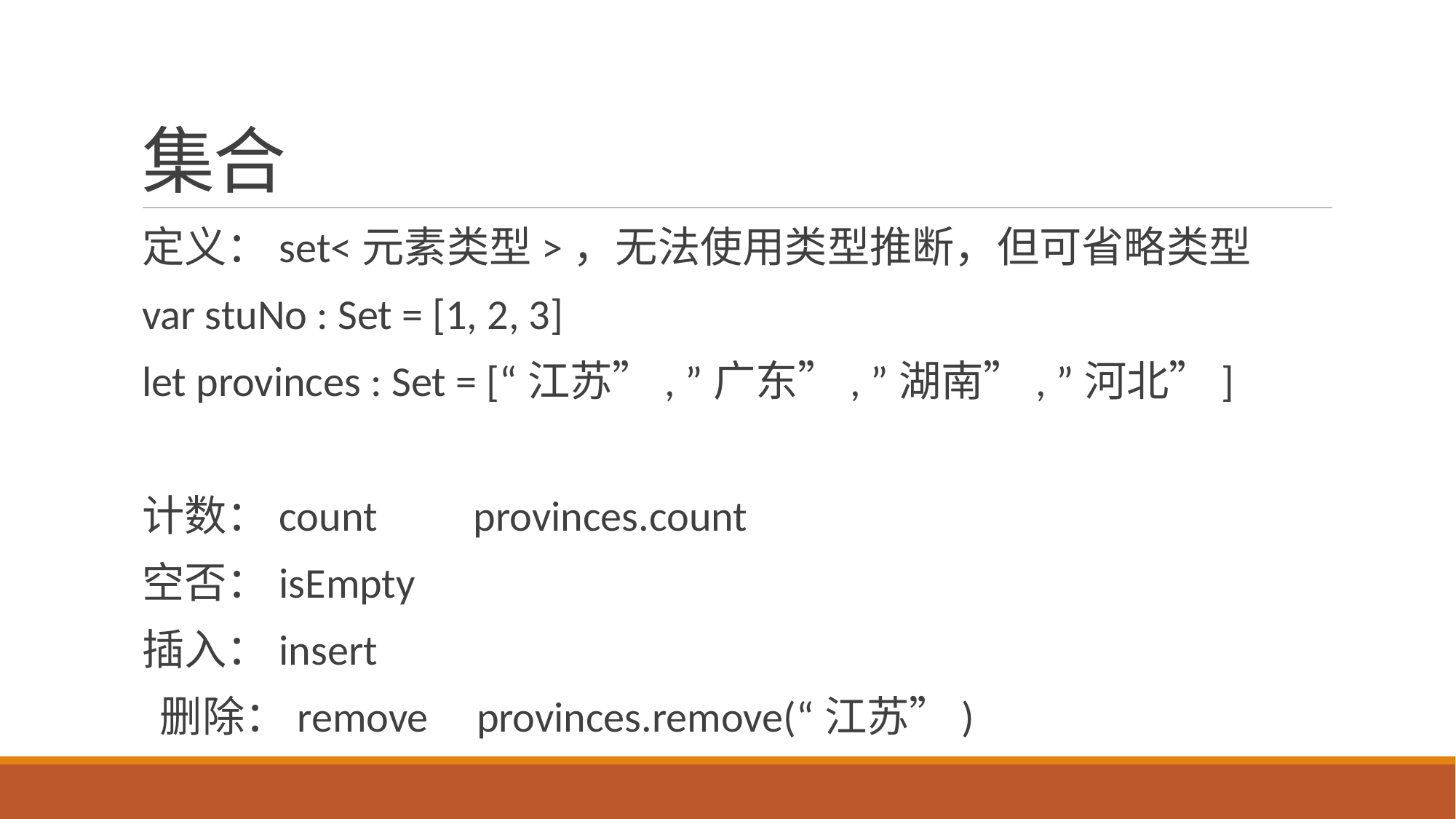

# 集合
定义：set<元素类型>，无法使用类型推断，但可省略类型
var stuNo : Set = [1, 2, 3]
let provinces : Set = [“江苏”, ”广东”, ”湖南”, ”河北”]

计数：count          provinces.count
空否：isEmpty
插入：insert
  删除：remove     provinces.remove(“江苏”)